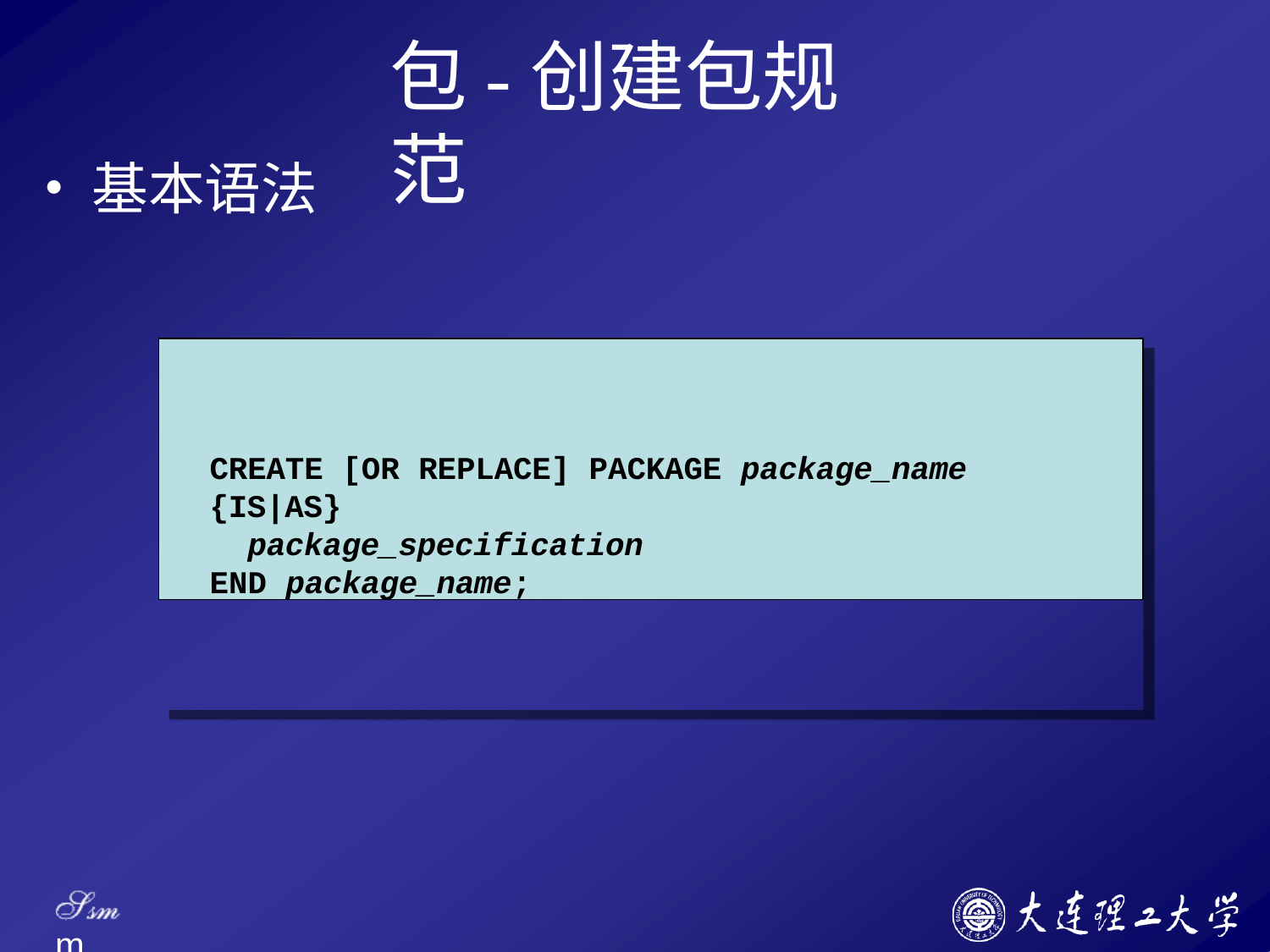

# 包-创建包规范
基本语法

CREATE [OR REPLACE] PACKAGE package_name
{IS|AS}
package_specification
END package_name;

Ssm